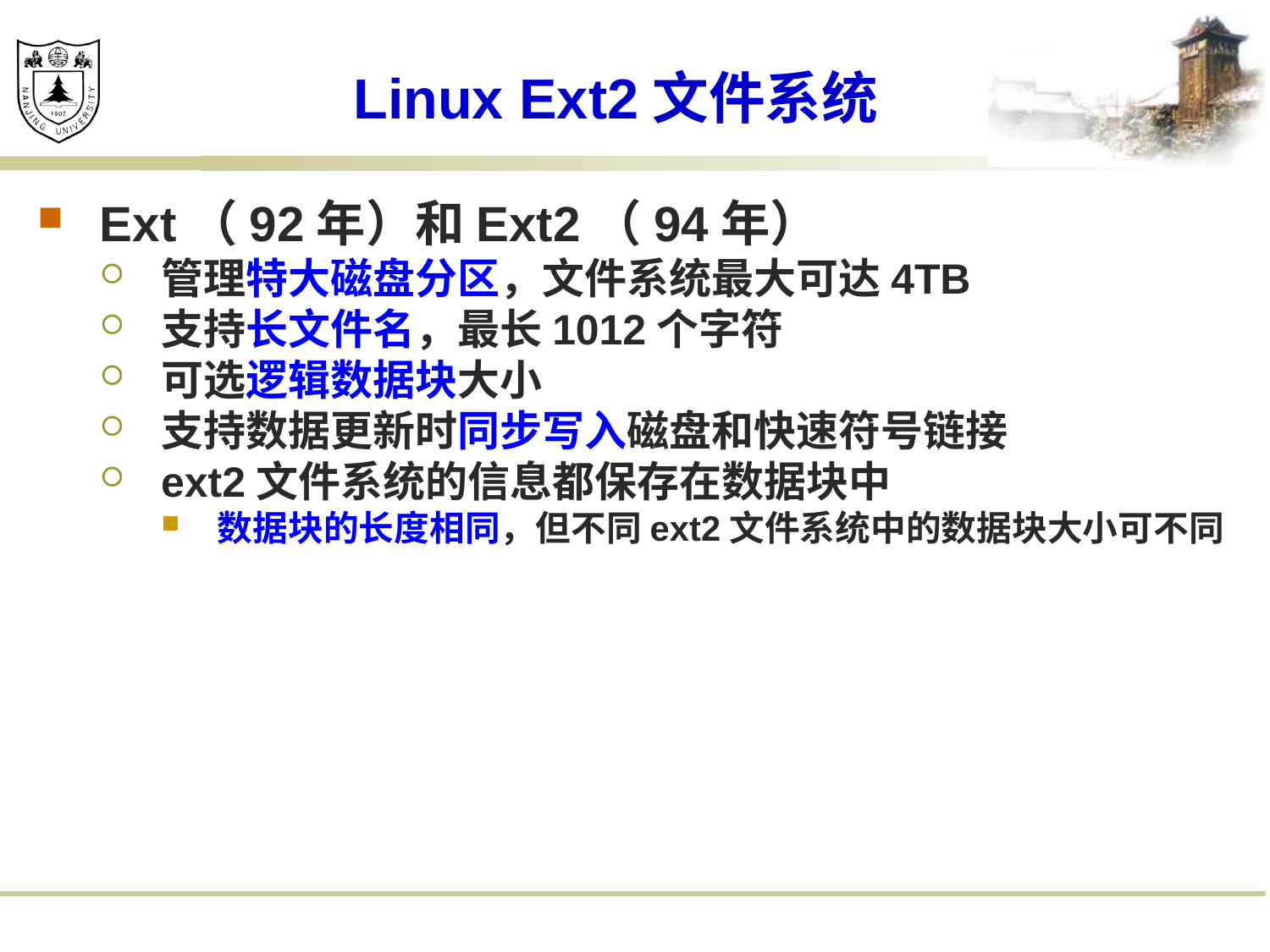

# Linux Ext2文件系统
Ext（92年）和Ext2（94年）
管理特大磁盘分区，文件系统最大可达4TB
支持长文件名，最长1012个字符
可选逻辑数据块大小
支持数据更新时同步写入磁盘和快速符号链接
ext2文件系统的信息都保存在数据块中
数据块的长度相同，但不同ext2文件系统中的数据块大小可不同
150